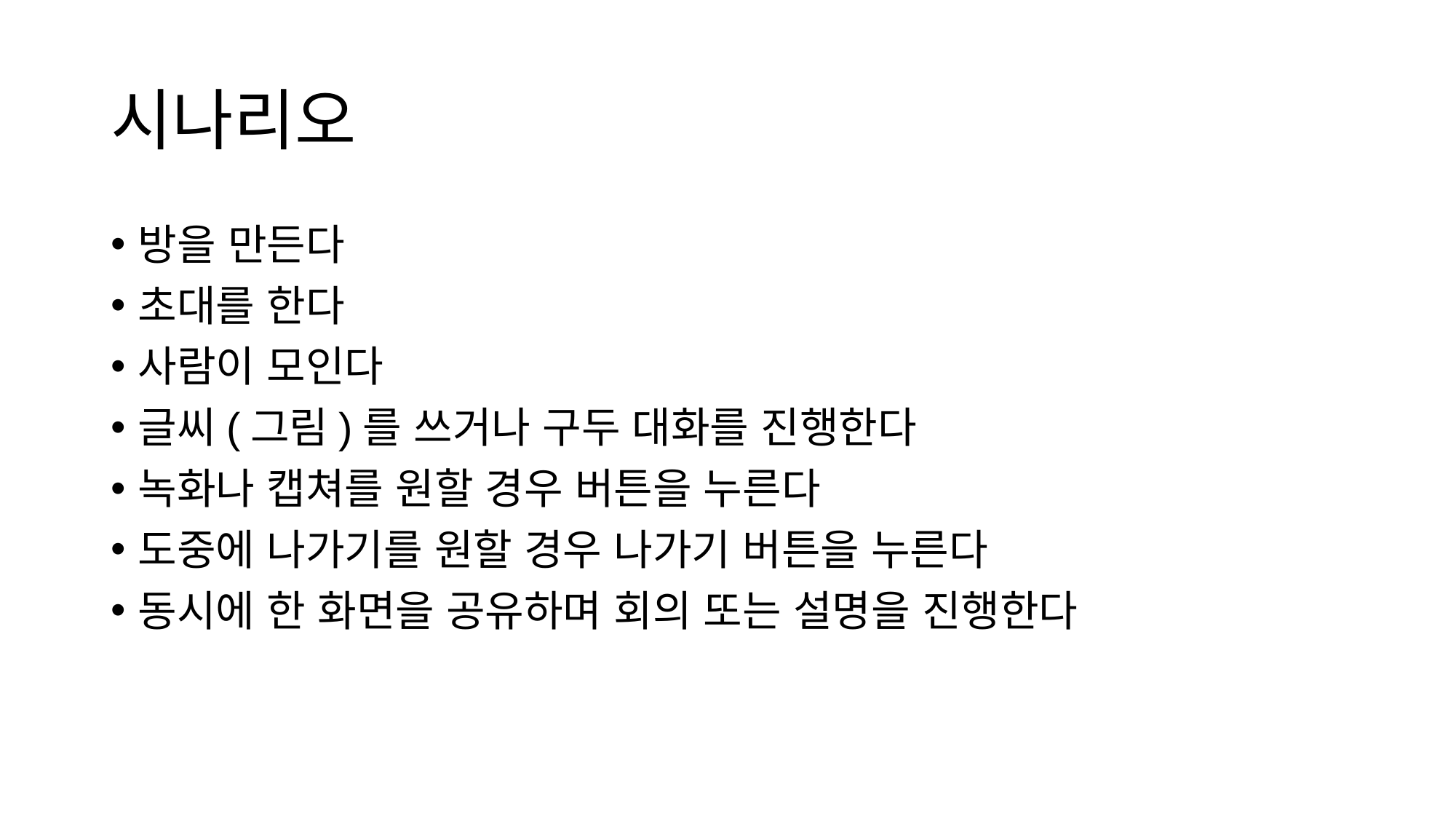

# 시나리오
방을 만든다
초대를 한다
사람이 모인다
글씨(그림)를 쓰거나 구두 대화를 진행한다
녹화나 캡쳐를 원할 경우 버튼을 누른다
도중에 나가기를 원할 경우 나가기 버튼을 누른다
동시에 한 화면을 공유하며 회의 또는 설명을 진행한다